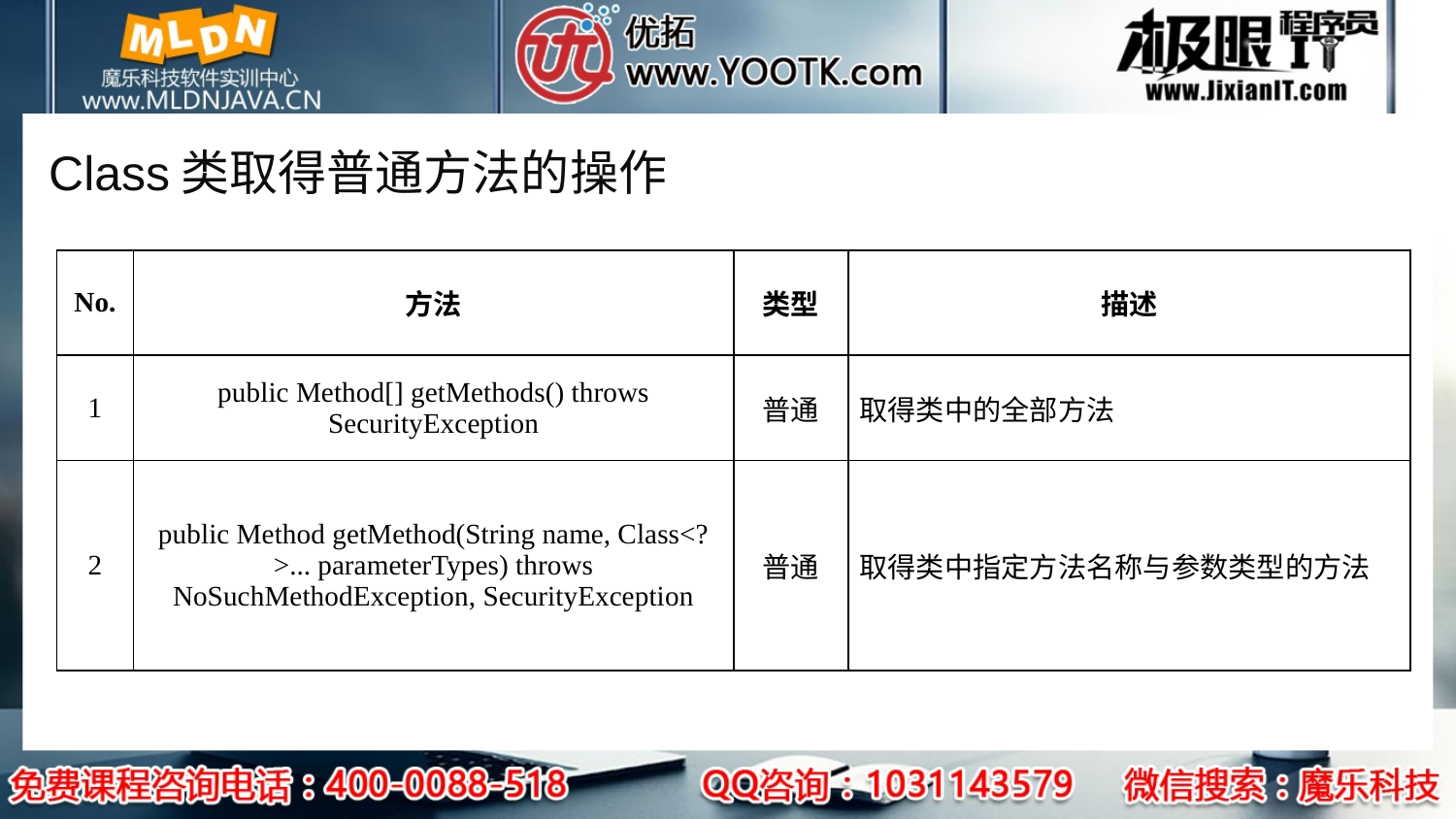

# Class类取得普通方法的操作
| No. | 方法 | 类型 | 描述 |
| --- | --- | --- | --- |
| 1 | public Method[] getMethods() throws SecurityException | 普通 | 取得类中的全部方法 |
| 2 | public Method getMethod(String name, Class<?>... parameterTypes) throws NoSuchMethodException, SecurityException | 普通 | 取得类中指定方法名称与参数类型的方法 |